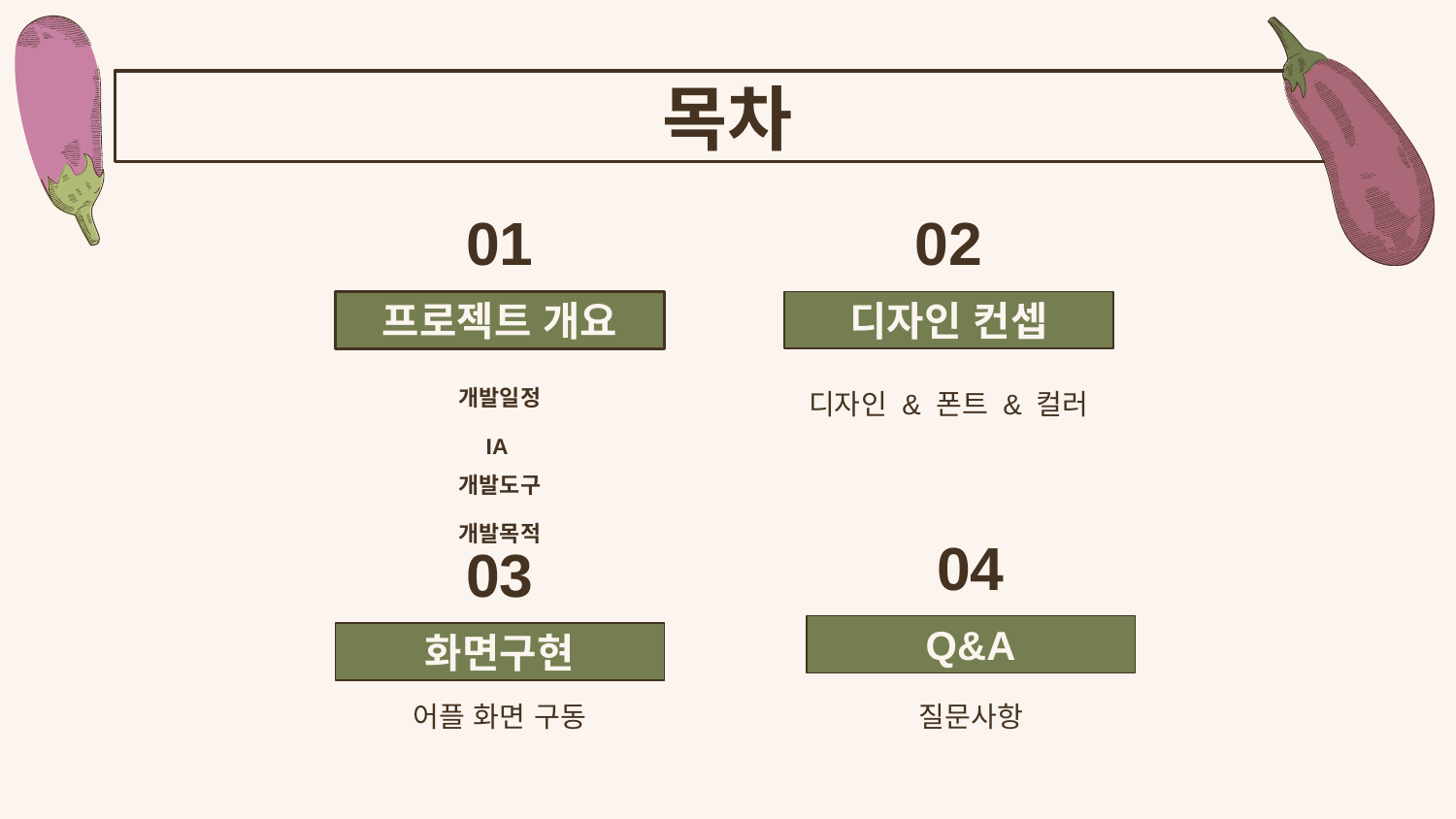

목차
01
02
# 프로젝트 개요
디자인 컨셉
디자인 & 폰트 & 컬러
개발일정
IA
개발도구
개발목적
04
03
Q&A
화면구현
어플 화면 구동
질문사항